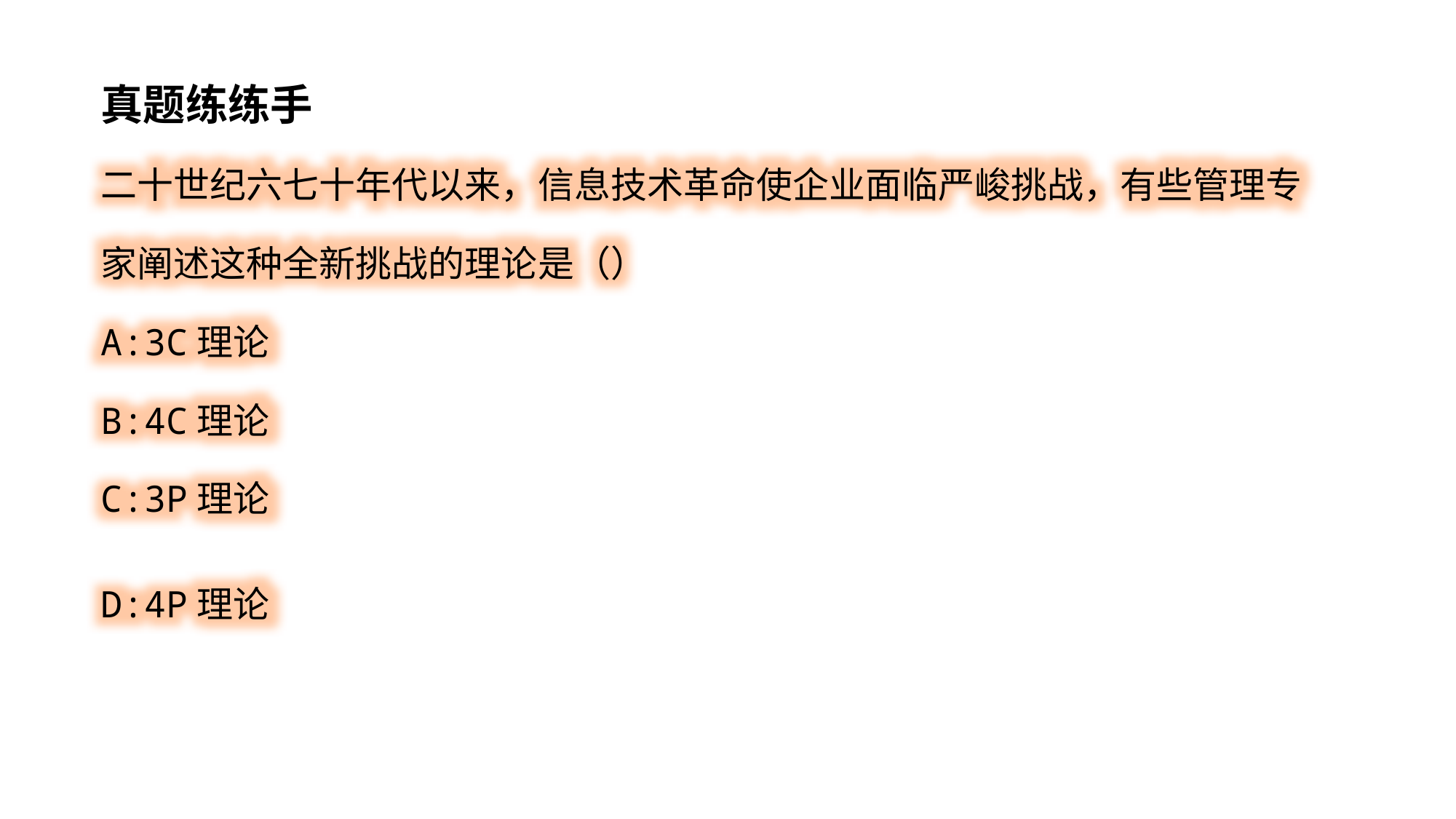

真题练练手
二十世纪六七十年代以来，信息技术革命使企业面临严峻挑战，有些管理专

家阐述这种全新挑战的理论是（）

A:3C理论

B:4C理论

C:3P理论

D:4P理论